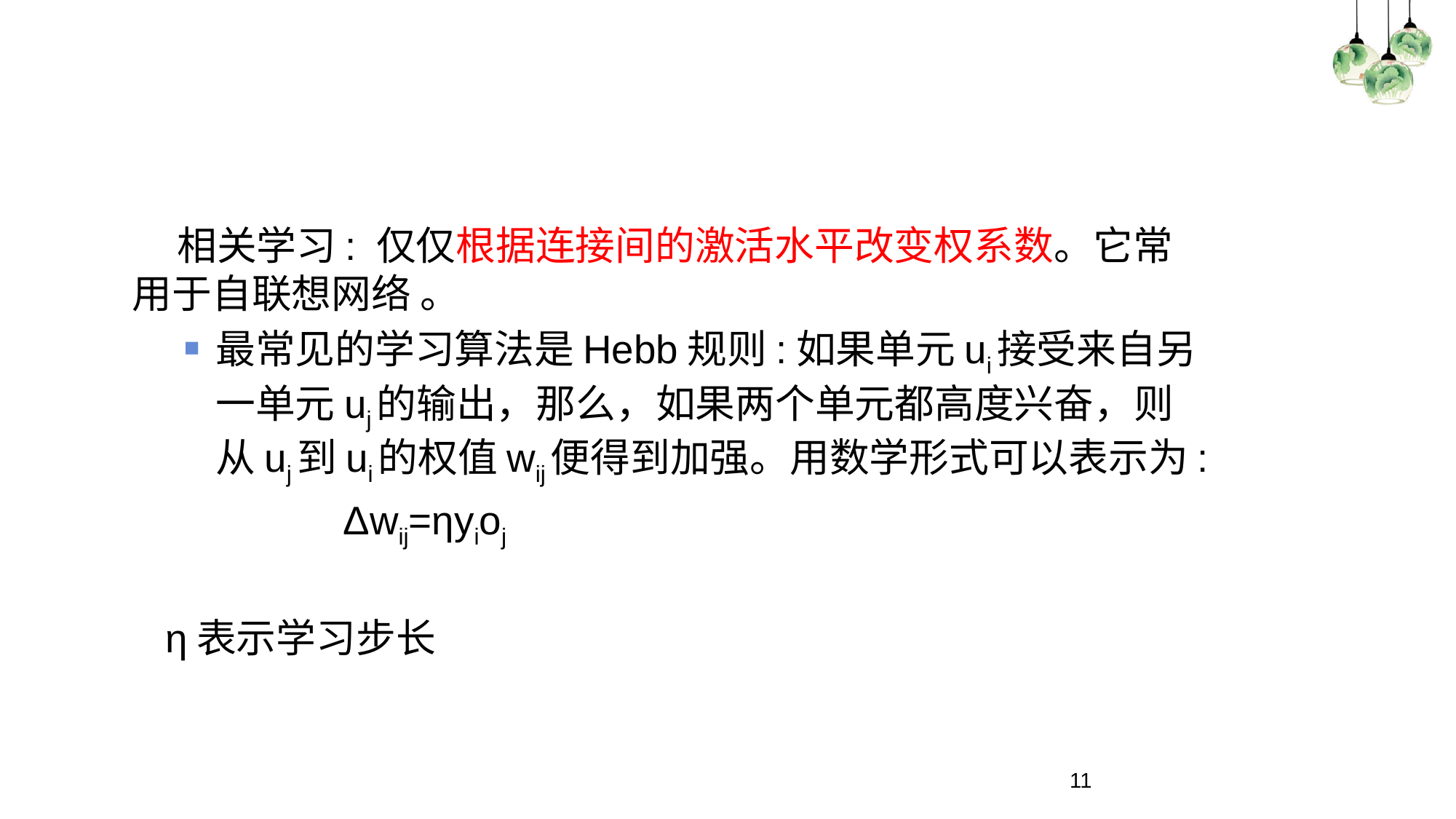

相关学习: 仅仅根据连接间的激活水平改变权系数。它常用于自联想网络 。
最常见的学习算法是Hebb规则:如果单元ui接受来自另一单元uj的输出，那么，如果两个单元都高度兴奋，则从uj到ui的权值wij便得到加强。用数学形式可以表示为:
                   Δwij=ηyioj

   η表示学习步长
11